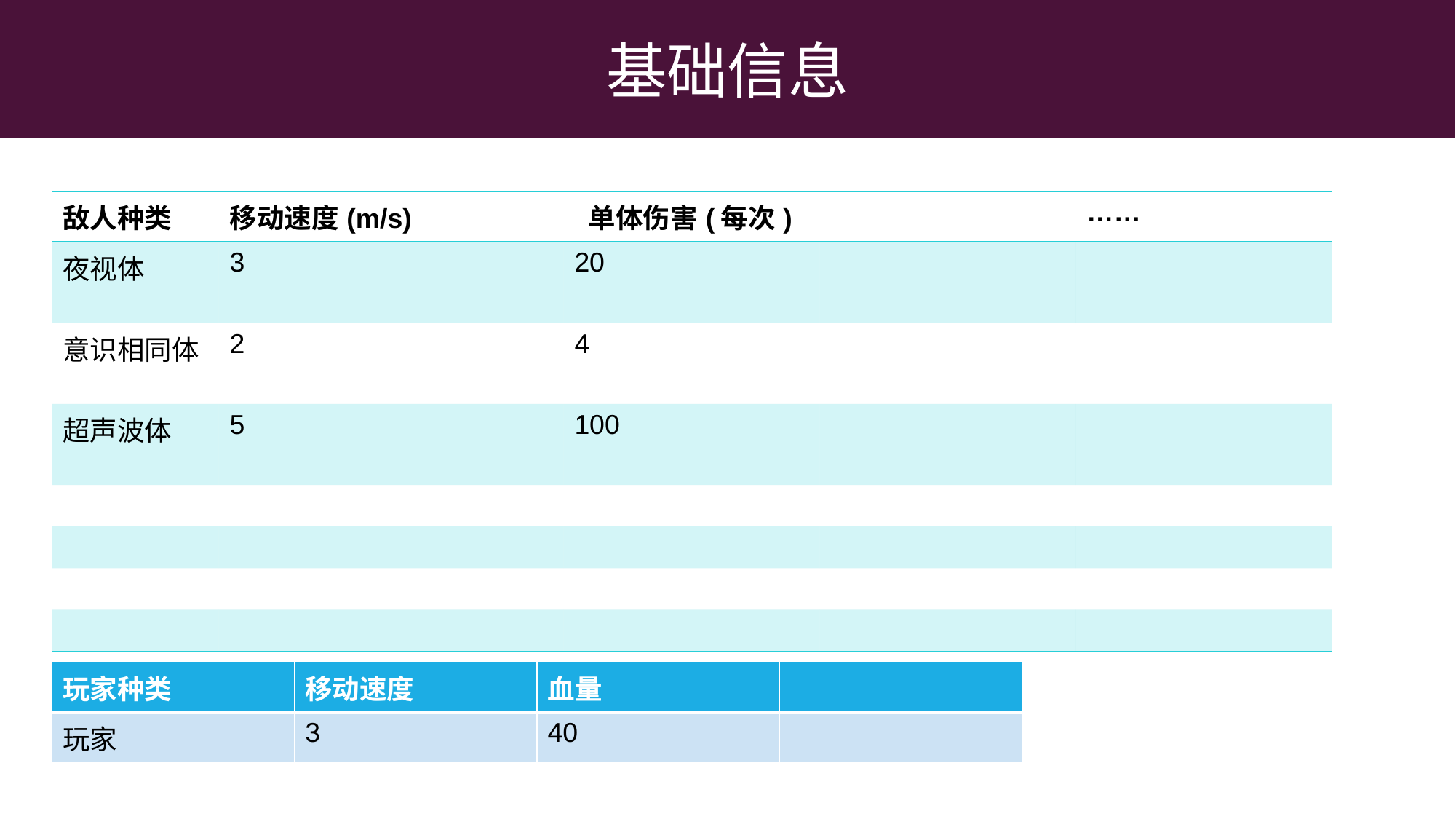

基础信息
| 敌人种类 | 移动速度(m/s) | 单体伤害(每次) |  | …… |
| --- | --- | --- | --- | --- |
| 夜视体 | 3 | 20 |  |  |
| 意识相同体 | 2 | 4 |  |  |
| 超声波体 | 5 | 100 |  |  |
|  |  |  |  |  |
|  |  |  |  |  |
|  |  |  |  |  |
|  |  |  |  |  |
| 玩家种类 | 移动速度 | 血量 |  |
| --- | --- | --- | --- |
| 玩家 | 3 | 40 |  |